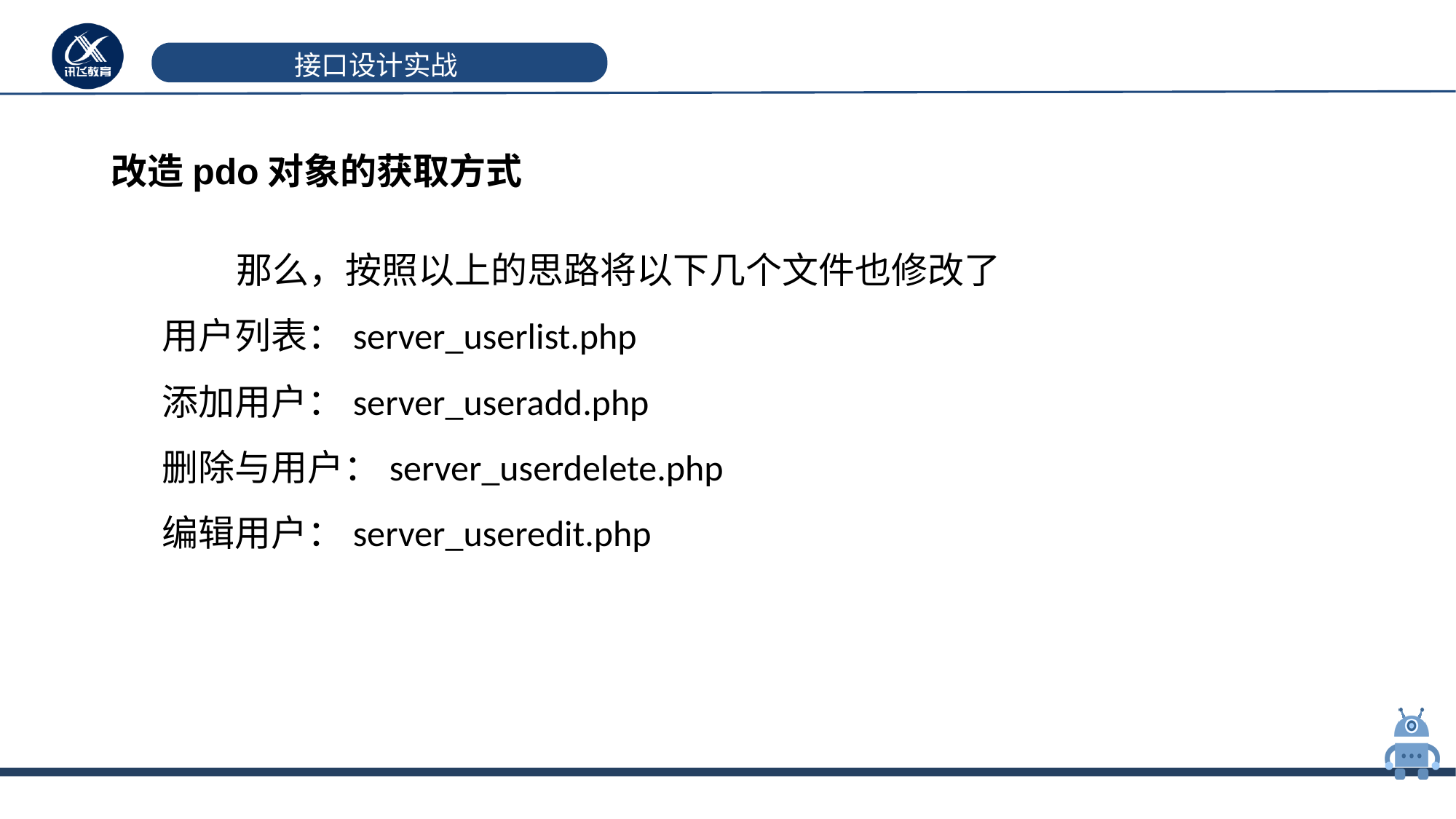

# 接口设计实战
改造pdo对象的获取方式
        那么，按照以上的思路将以下几个文件也修改了
用户列表：server_userlist.php
添加用户：server_useradd.php
删除与用户：server_userdelete.php
编辑用户：server_useredit.php